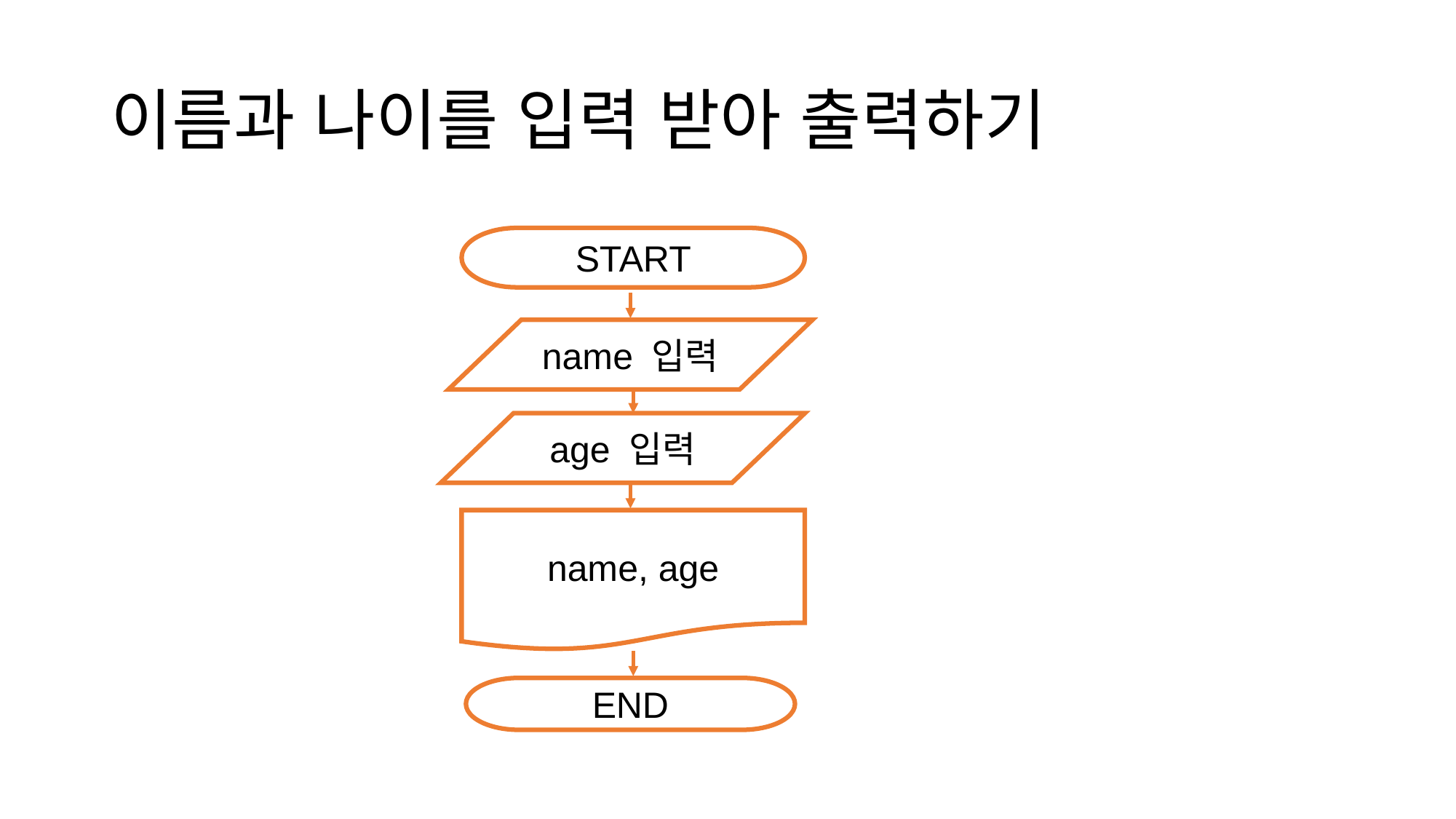

# 이름과 나이를 입력 받아 출력하기
START
name 입력
age 입력
name, age
END